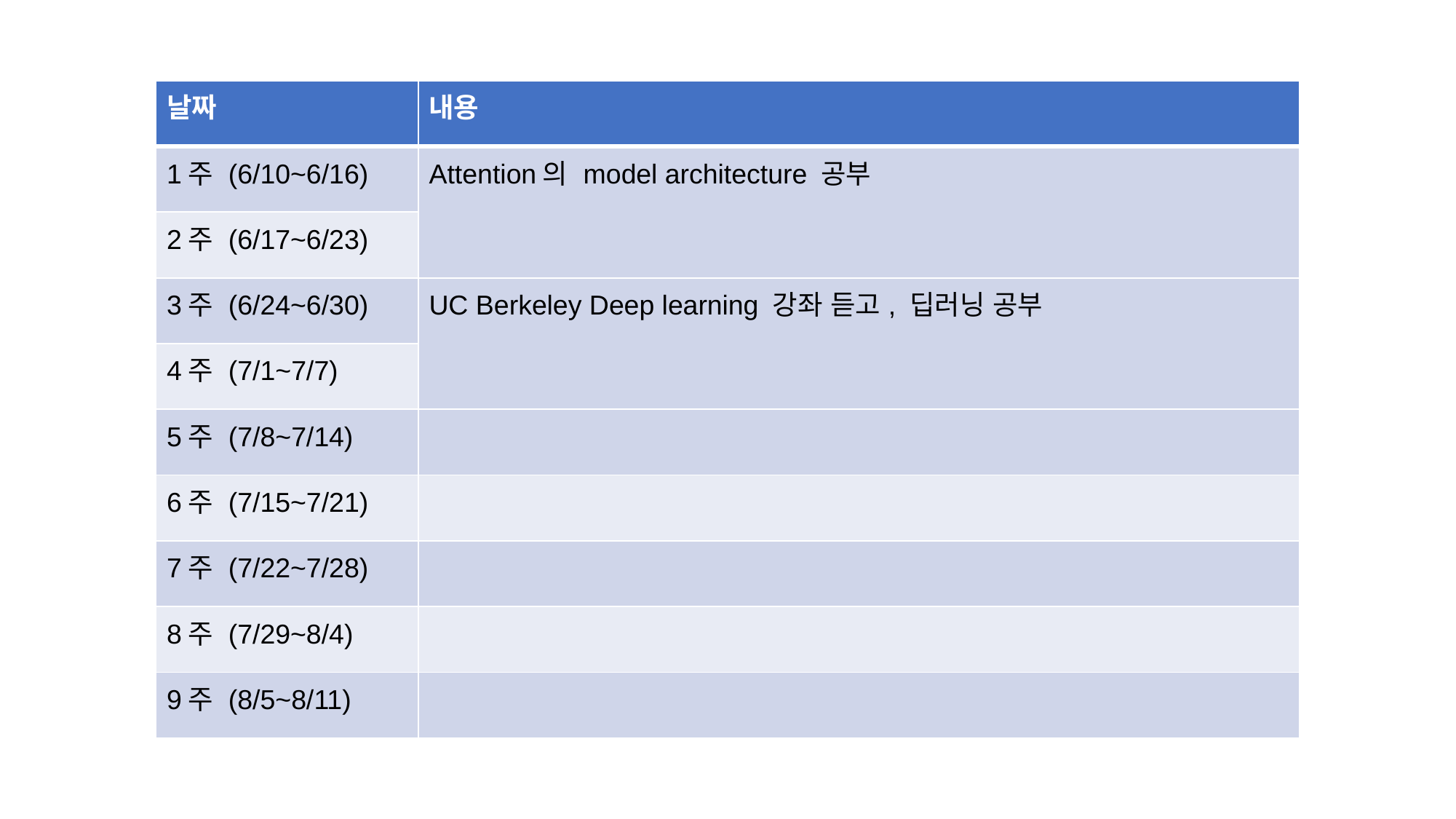

| 날짜 | 내용 |
| --- | --- |
| 1주 (6/10~6/16) | Attention의 model architecture 공부 |
| 2주 (6/17~6/23) |  |
| 3주 (6/24~6/30) | UC Berkeley Deep learning 강좌 듣고, 딥러닝 공부 |
| 4주 (7/1~7/7) |  |
| 5주 (7/8~7/14) |  |
| 6주 (7/15~7/21) |  |
| 7주 (7/22~7/28) |  |
| 8주 (7/29~8/4) |  |
| 9주 (8/5~8/11) |  |